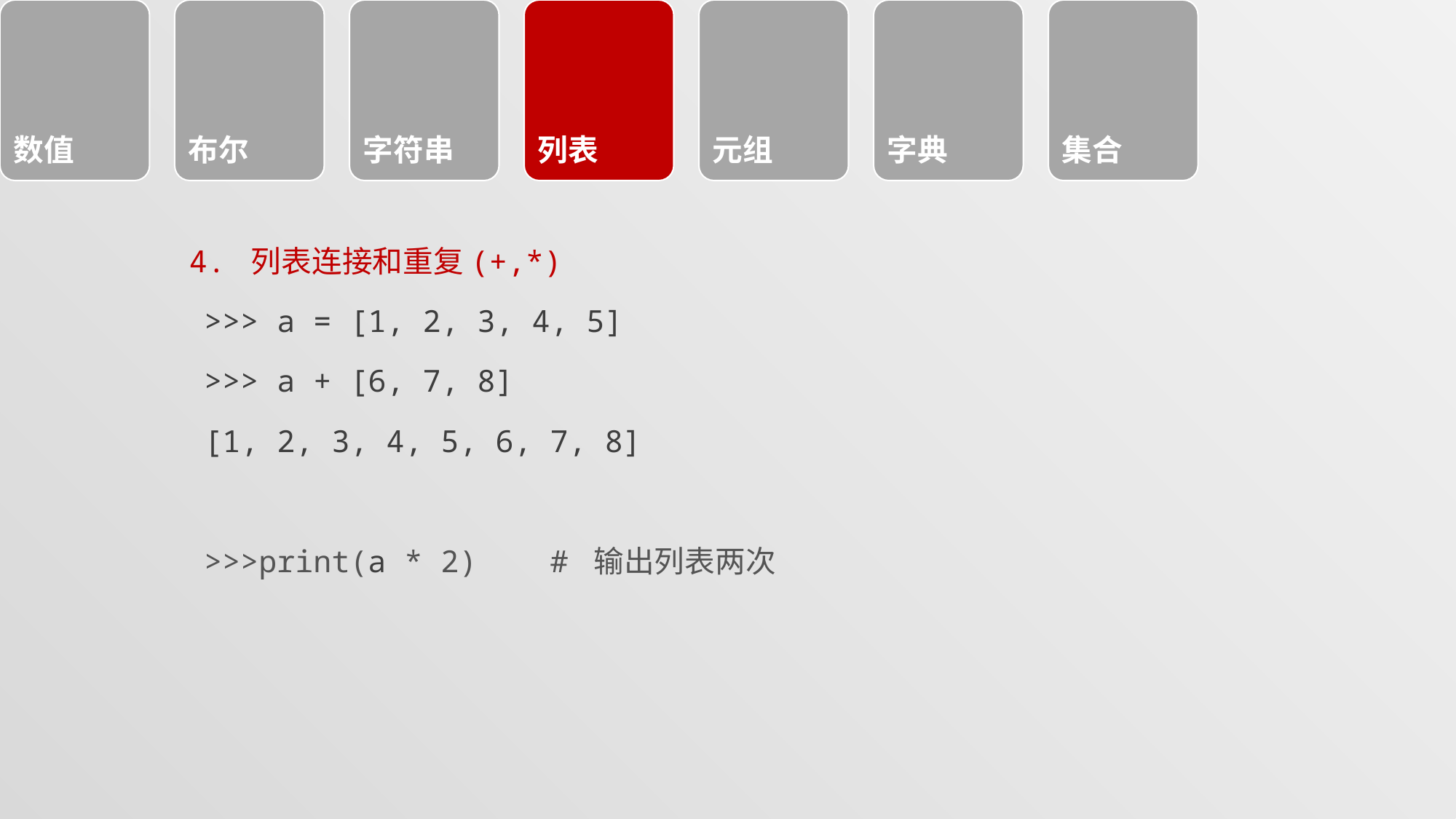

4. 列表连接和重复(+,*)
>>> a = [1, 2, 3, 4, 5]
>>> a + [6, 7, 8]
[1, 2, 3, 4, 5, 6, 7, 8]

>>>print(a * 2)    # 输出列表两次